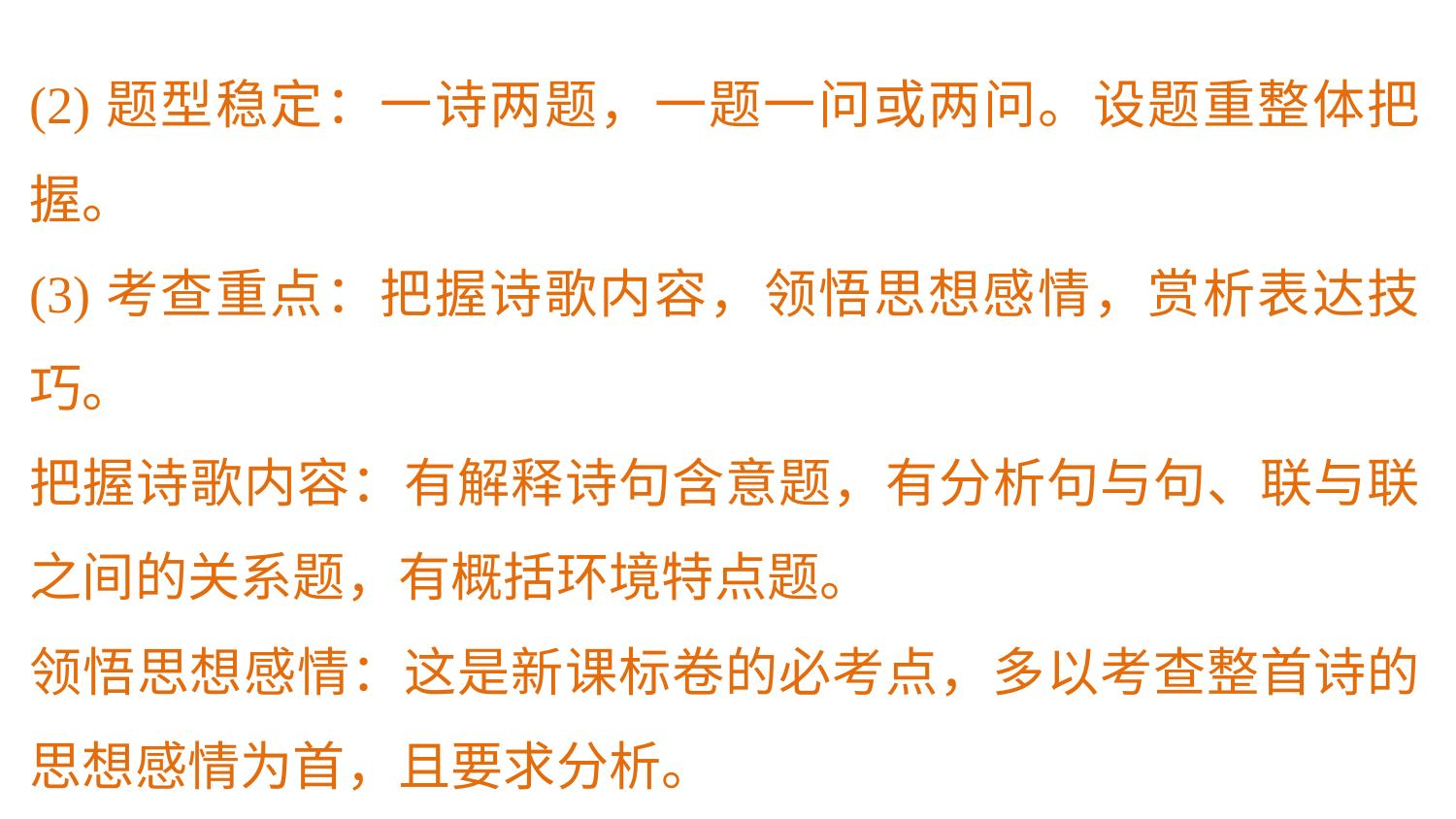

(2)题型稳定：一诗两题，一题一问或两问。设题重整体把握。
(3)考查重点：把握诗歌内容，领悟思想感情，赏析表达技巧。
把握诗歌内容：有解释诗句含意题，有分析句与句、联与联之间的关系题，有概括环境特点题。
领悟思想感情：这是新课标卷的必考点，多以考查整首诗的思想感情为首，且要求分析。
赏析表达技巧：不大要求说出运用了什么手法，重在对效果的分析。